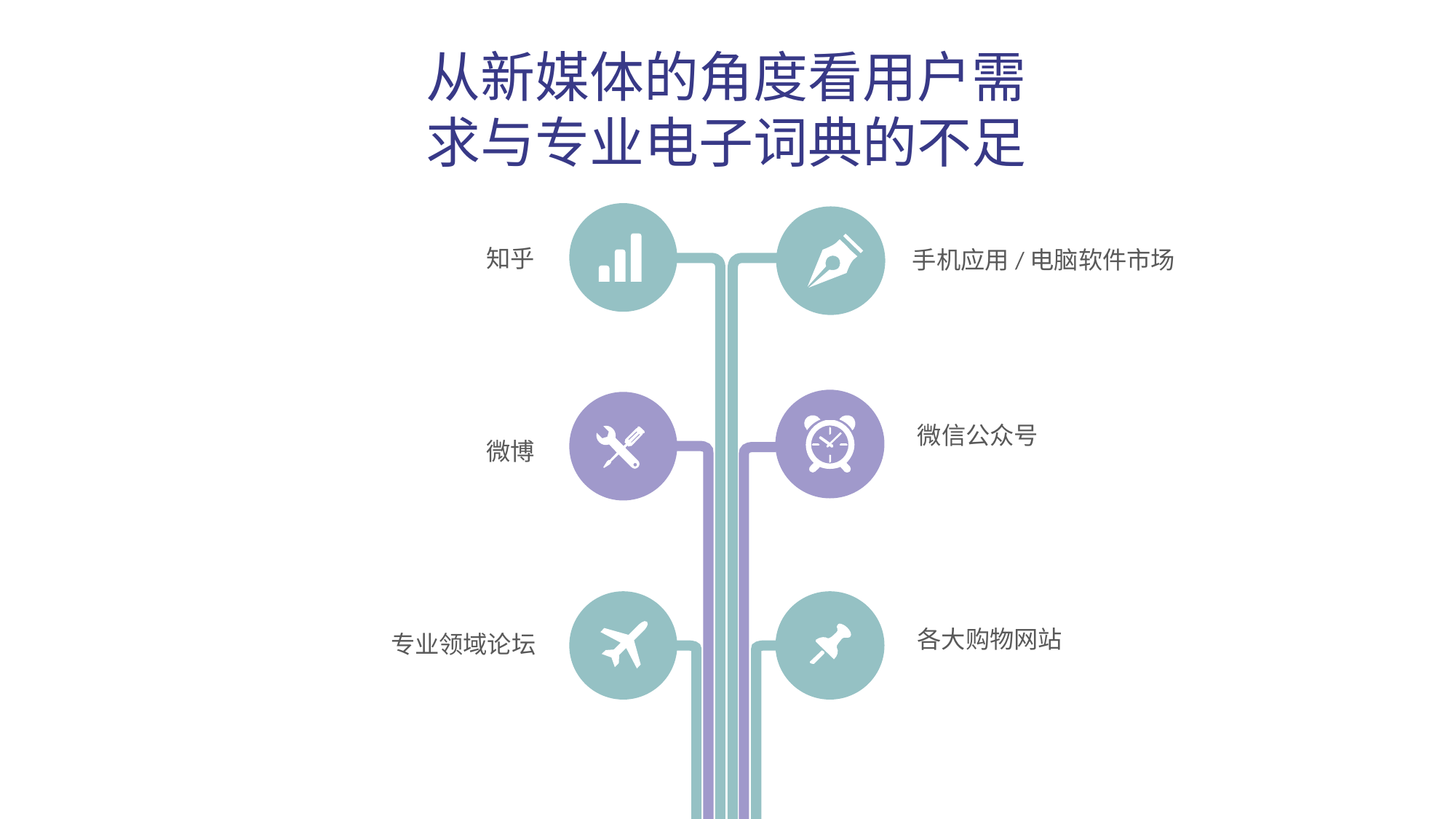

从新媒体的角度看用户需求与专业电子词典的不足

知乎
手机应用/电脑软件市场

微信公众号
微博

各大购物网站
专业领域论坛